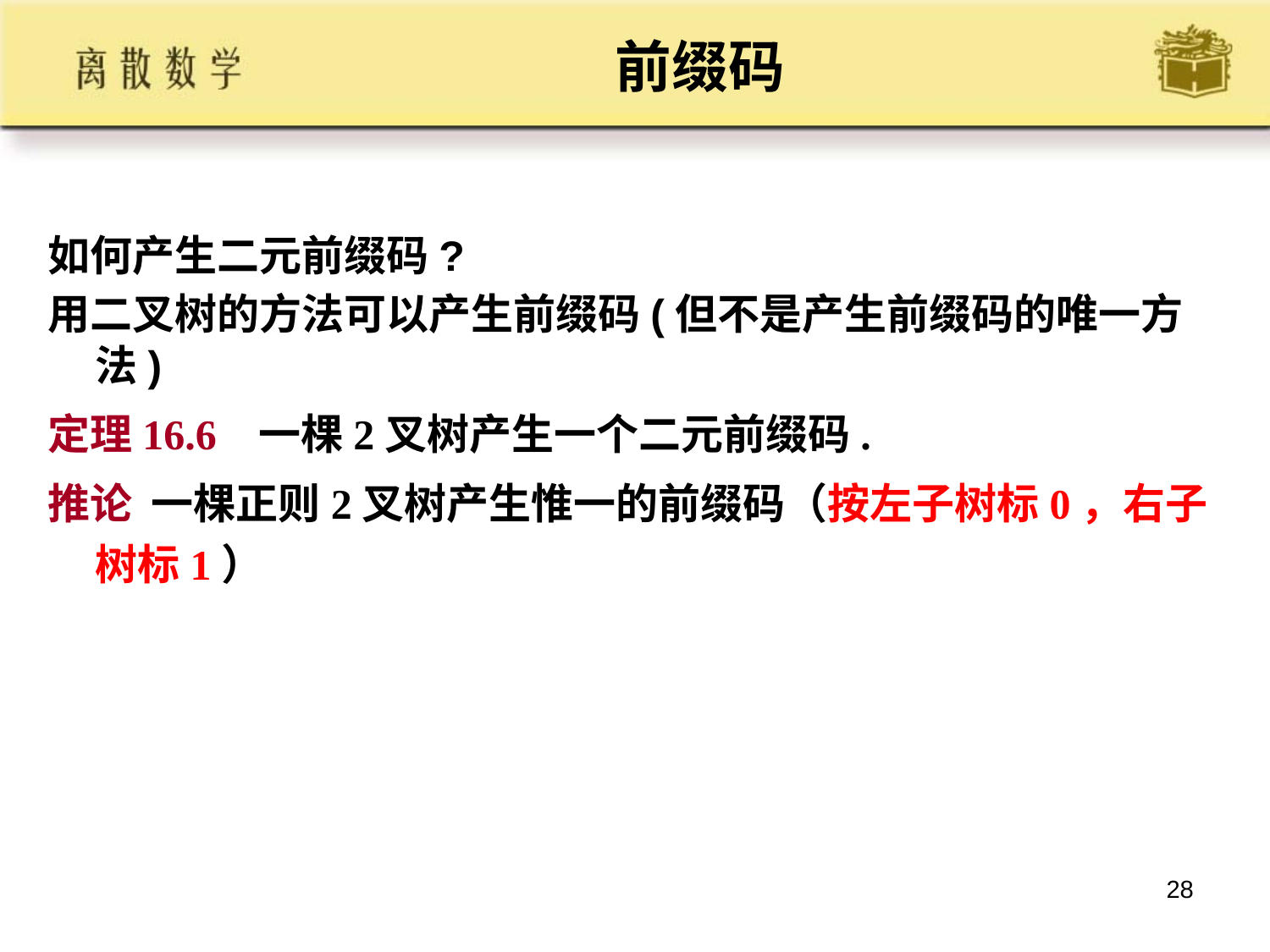

# 前缀码
如何产生二元前缀码?
用二叉树的方法可以产生前缀码(但不是产生前缀码的唯一方法)
定理16.6   一棵2叉树产生一个二元前缀码.
推论  一棵正则2叉树产生惟一的前缀码（按左子树标0，右子树标1）

28